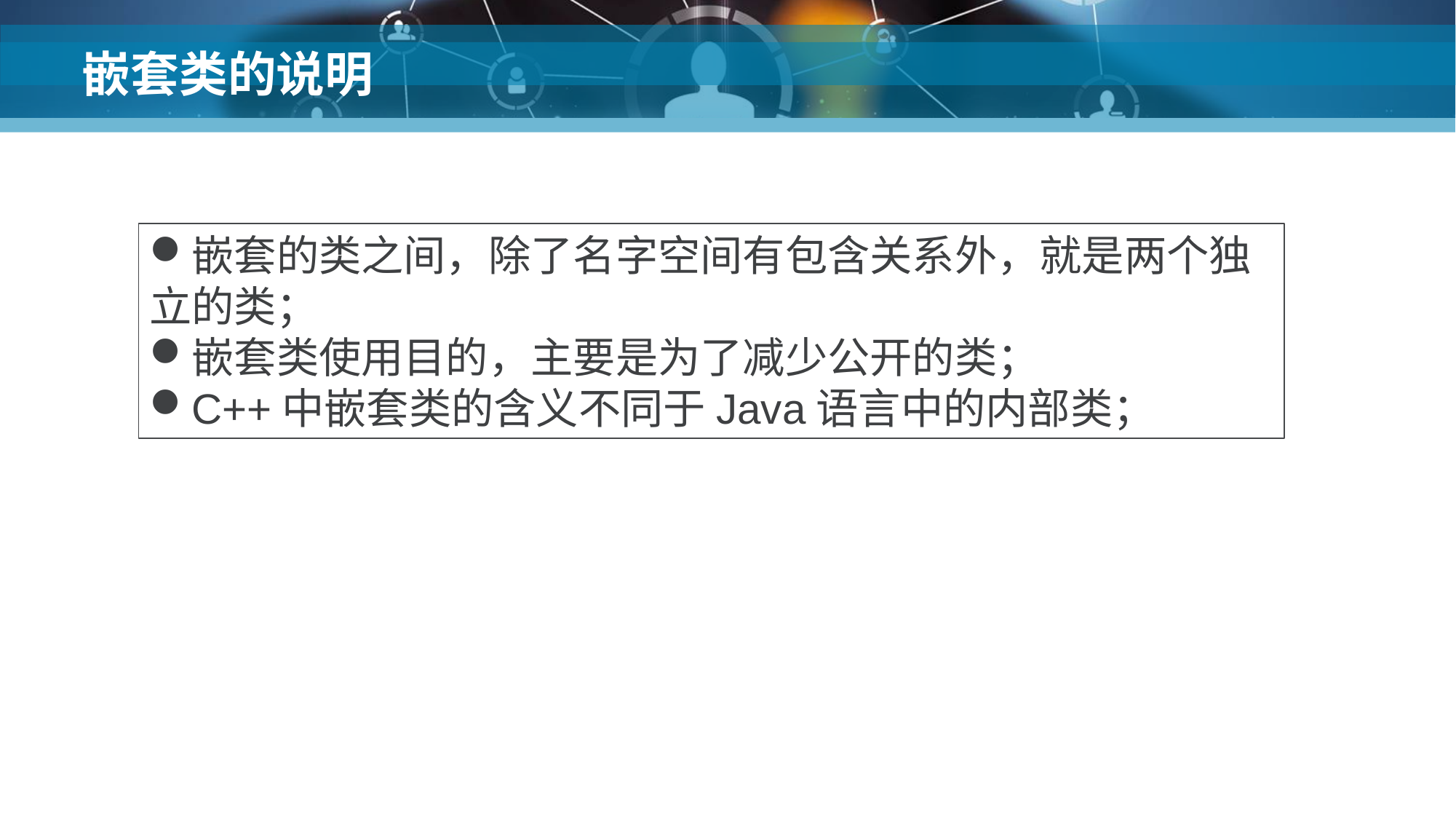

# 嵌套类的说明
嵌套的类之间，除了名字空间有包含关系外，就是两个独立的类；
嵌套类使用目的，主要是为了减少公开的类；
C++中嵌套类的含义不同于Java语言中的内部类；